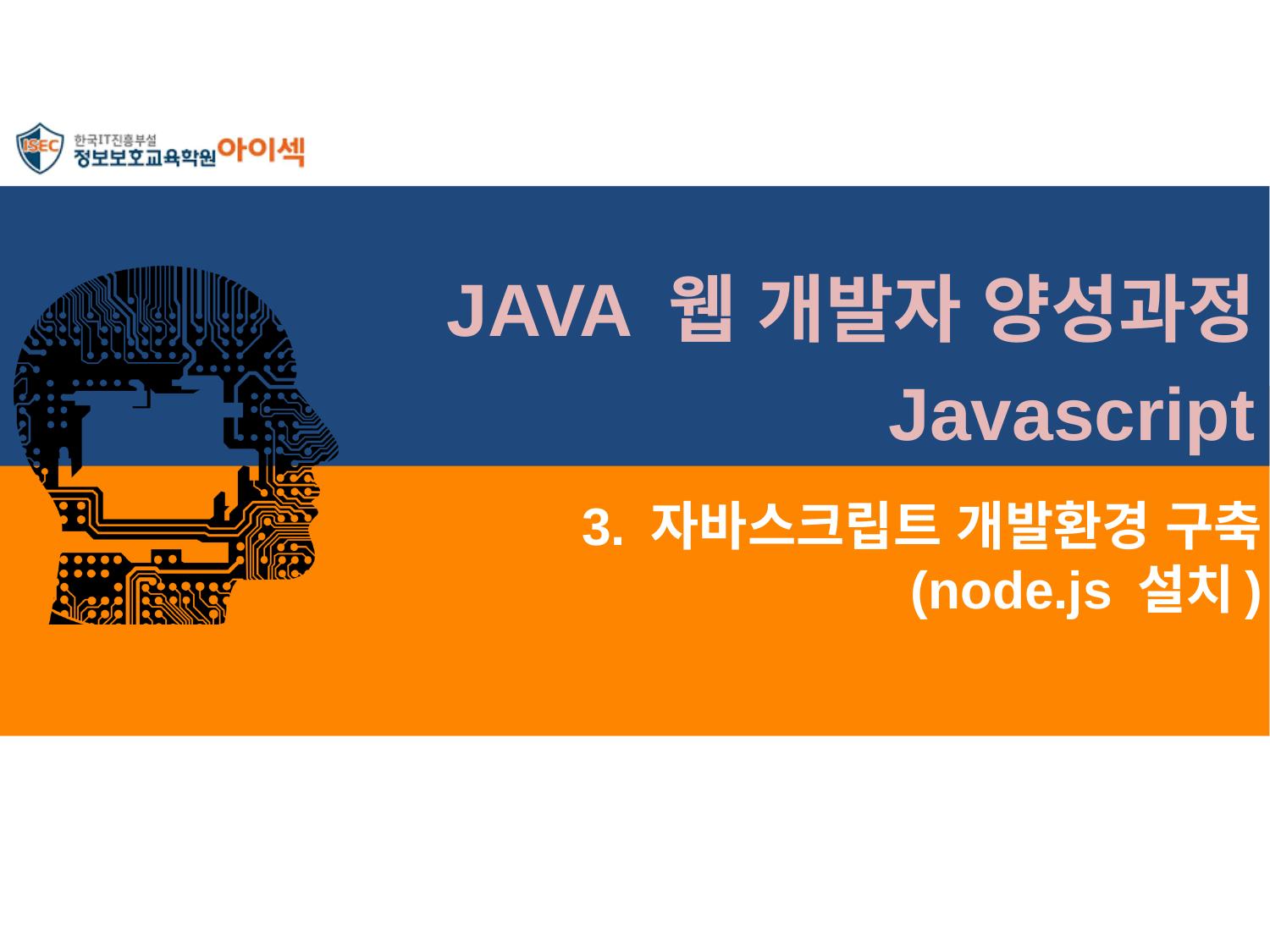

JAVA 웹 개발자 양성과정
Javascript
# 3. 자바스크립트 개발환경 구축 (node.js 설치)